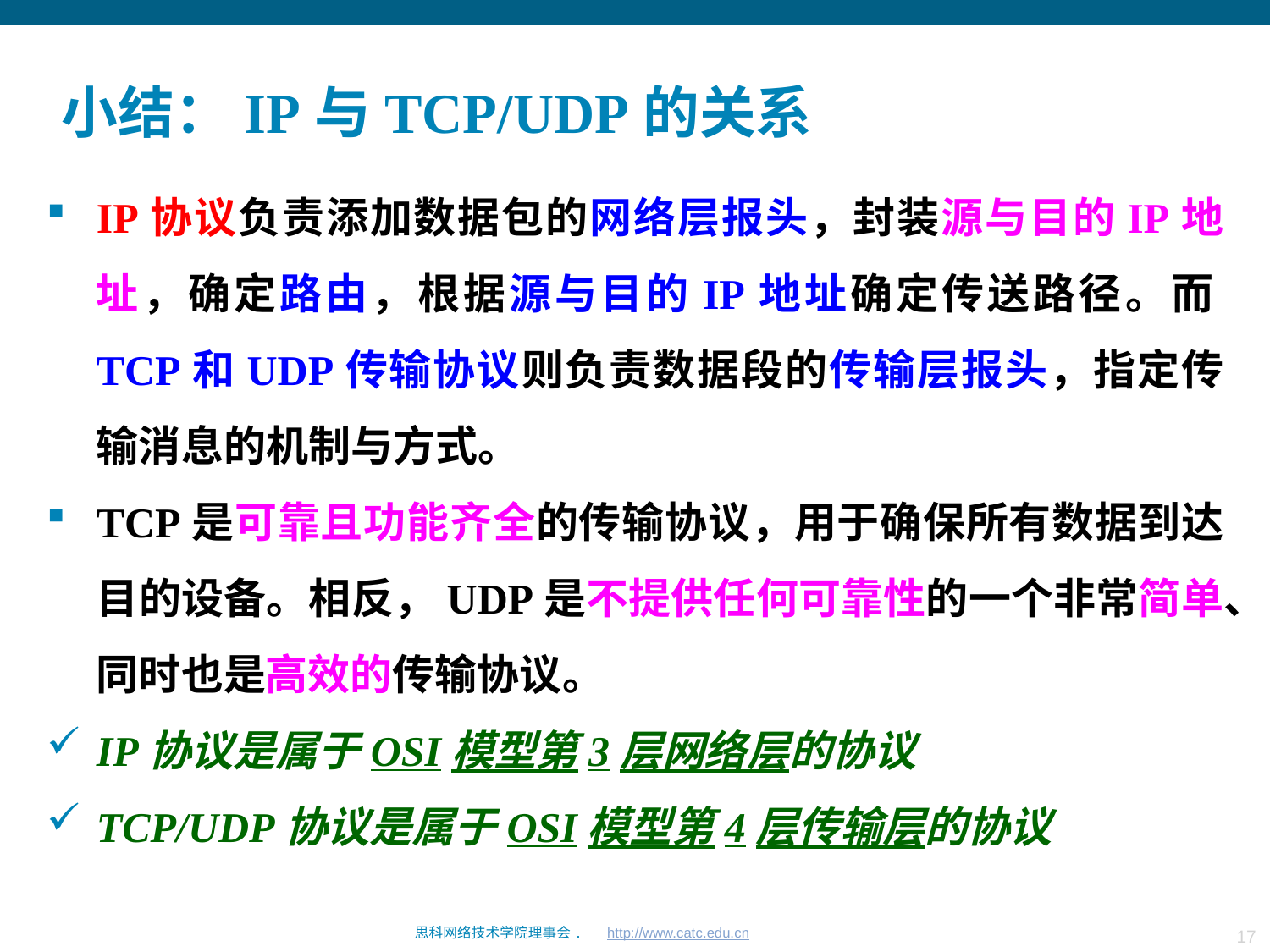

# 小结：IP与TCP/UDP的关系
IP协议负责添加数据包的网络层报头，封装源与目的IP地址，确定路由，根据源与目的IP地址确定传送路径。而TCP和UDP传输协议则负责数据段的传输层报头，指定传输消息的机制与方式。
TCP是可靠且功能齐全的传输协议，用于确保所有数据到达目的设备。相反，UDP是不提供任何可靠性的一个非常简单、同时也是高效的传输协议。
IP协议是属于OSI模型第3层网络层的协议
TCP/UDP协议是属于OSI模型第4层传输层的协议